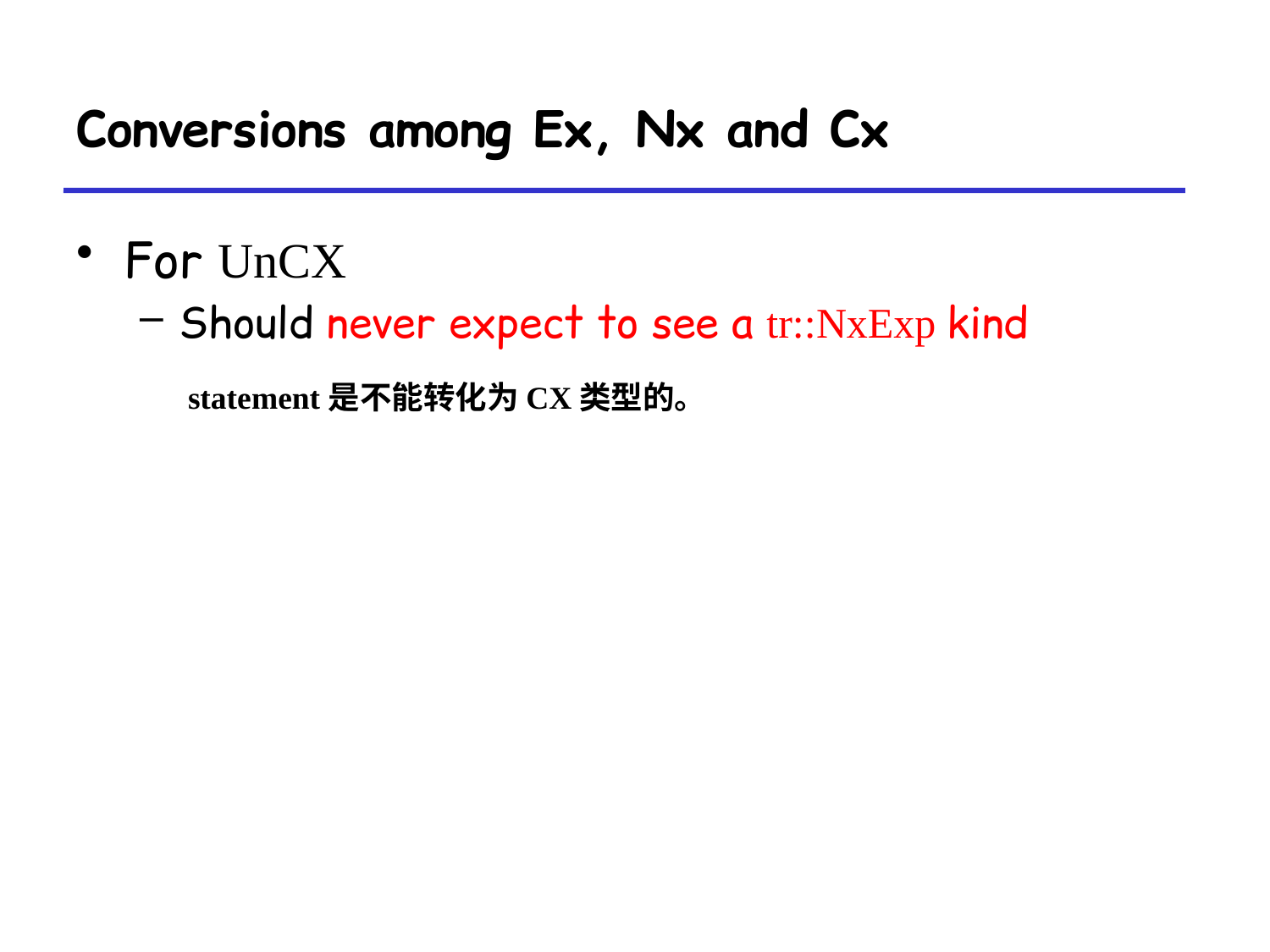

# Conversions among Ex, Nx and Cx
For UnCX
Should never expect to see a tr::NxExp kind
statement是不能转化为CX类型的。

19